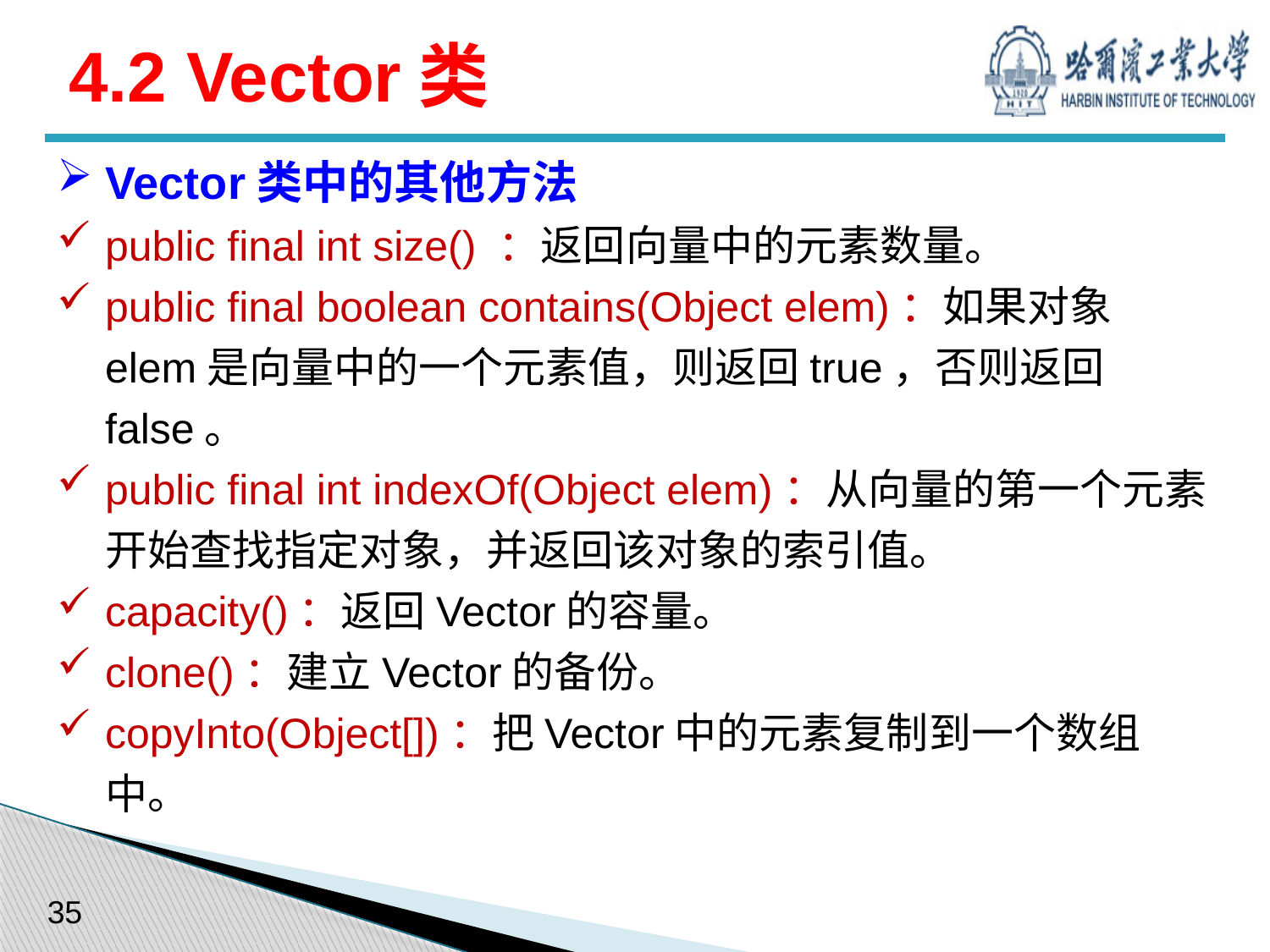

# 4.2 Vector类
Vector类中的其他方法
public final int size() ：返回向量中的元素数量。
public final boolean contains(Object elem)：如果对象elem是向量中的一个元素值，则返回true，否则返回false。
public final int indexOf(Object elem)：从向量的第一个元素开始查找指定对象，并返回该对象的索引值。
capacity()：返回Vector的容量。
clone()：建立Vector的备份。
copyInto(Object[])：把Vector中的元素复制到一个数组中。